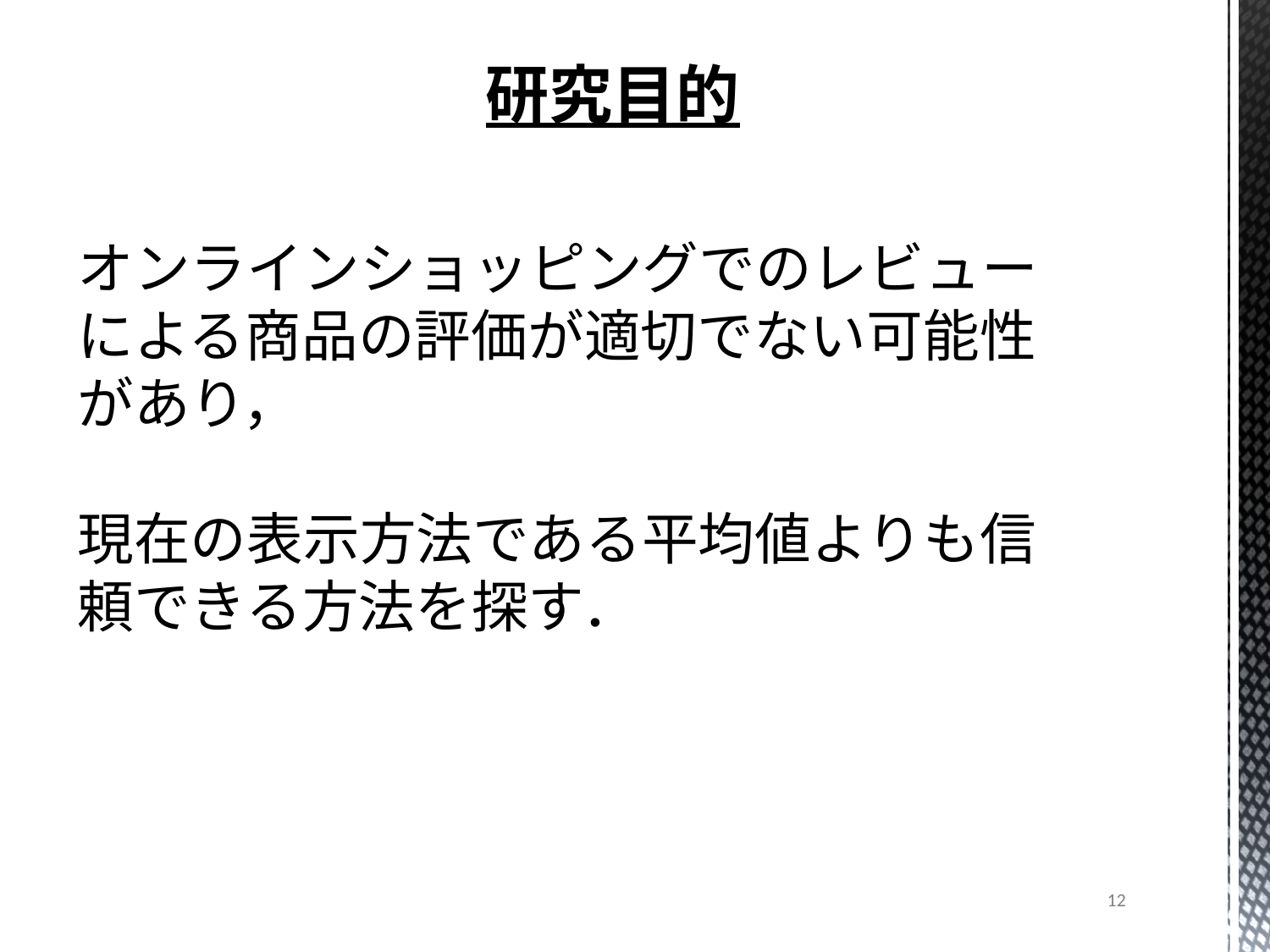

研究目的
オンラインショッピングでのレビューによる商品の評価が適切でない可能性があり，

現在の表示方法である平均値よりも信頼できる方法を探す．

12